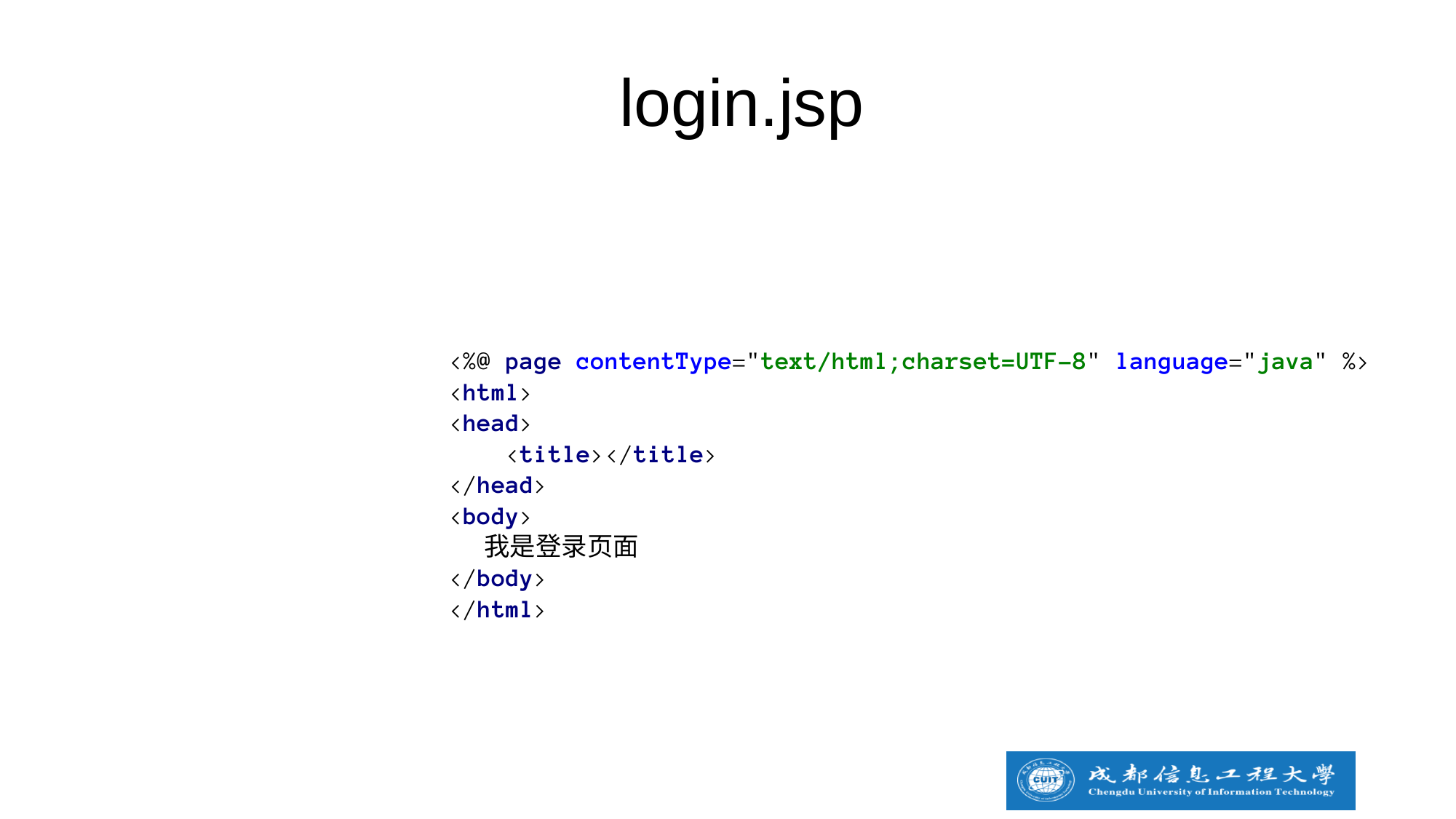

login.jsp
<%@ page contentType="text/html;charset=UTF-8" language="java" %>
<html>
<head>
    <title></title>
</head>
<body>
  我是登录页面
</body>
</html>